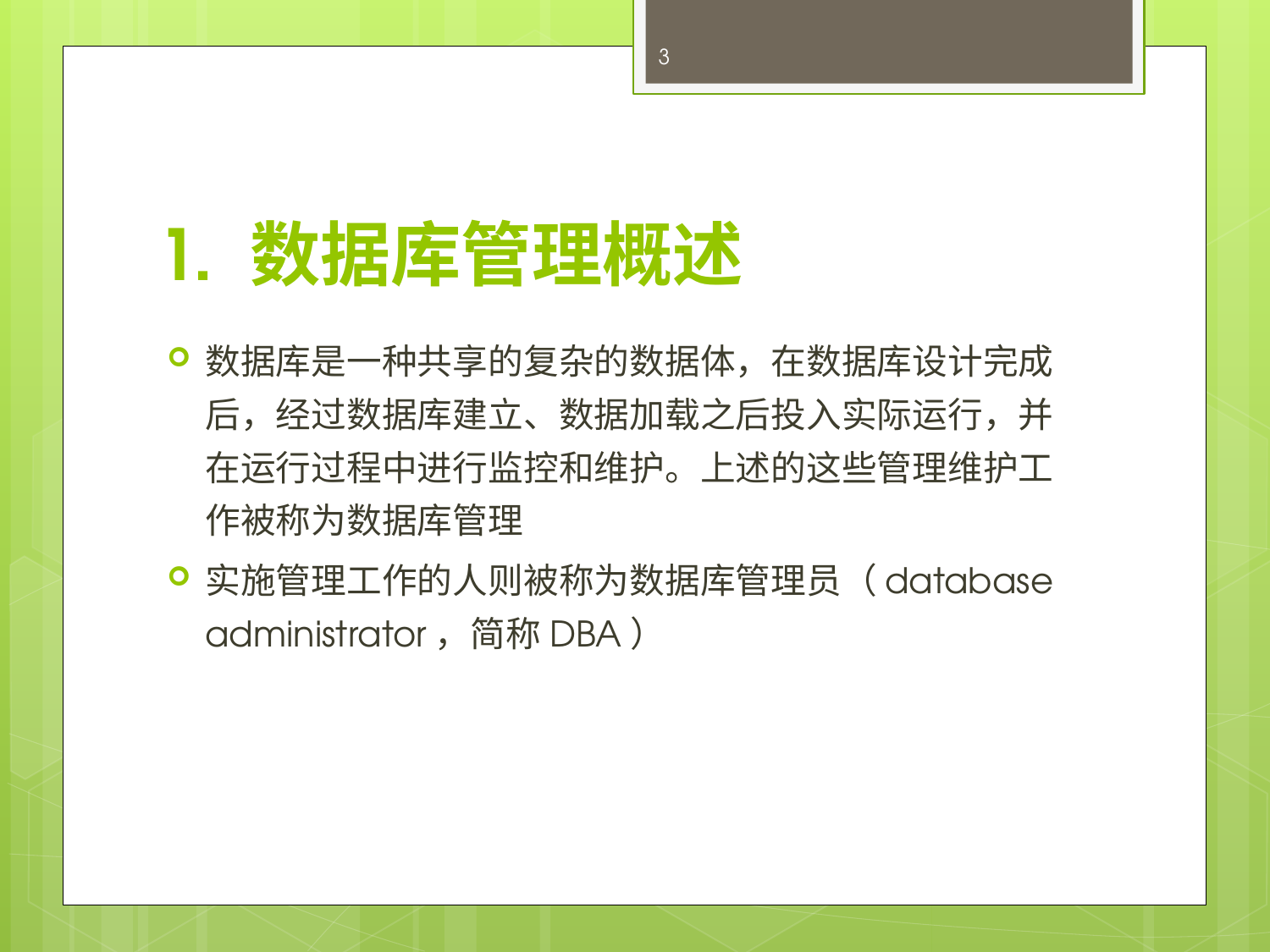

3
# 1. 数据库管理概述
数据库是一种共享的复杂的数据体，在数据库设计完成后，经过数据库建立、数据加载之后投入实际运行，并在运行过程中进行监控和维护。上述的这些管理维护工作被称为数据库管理
实施管理工作的人则被称为数据库管理员（database administrator，简称DBA）